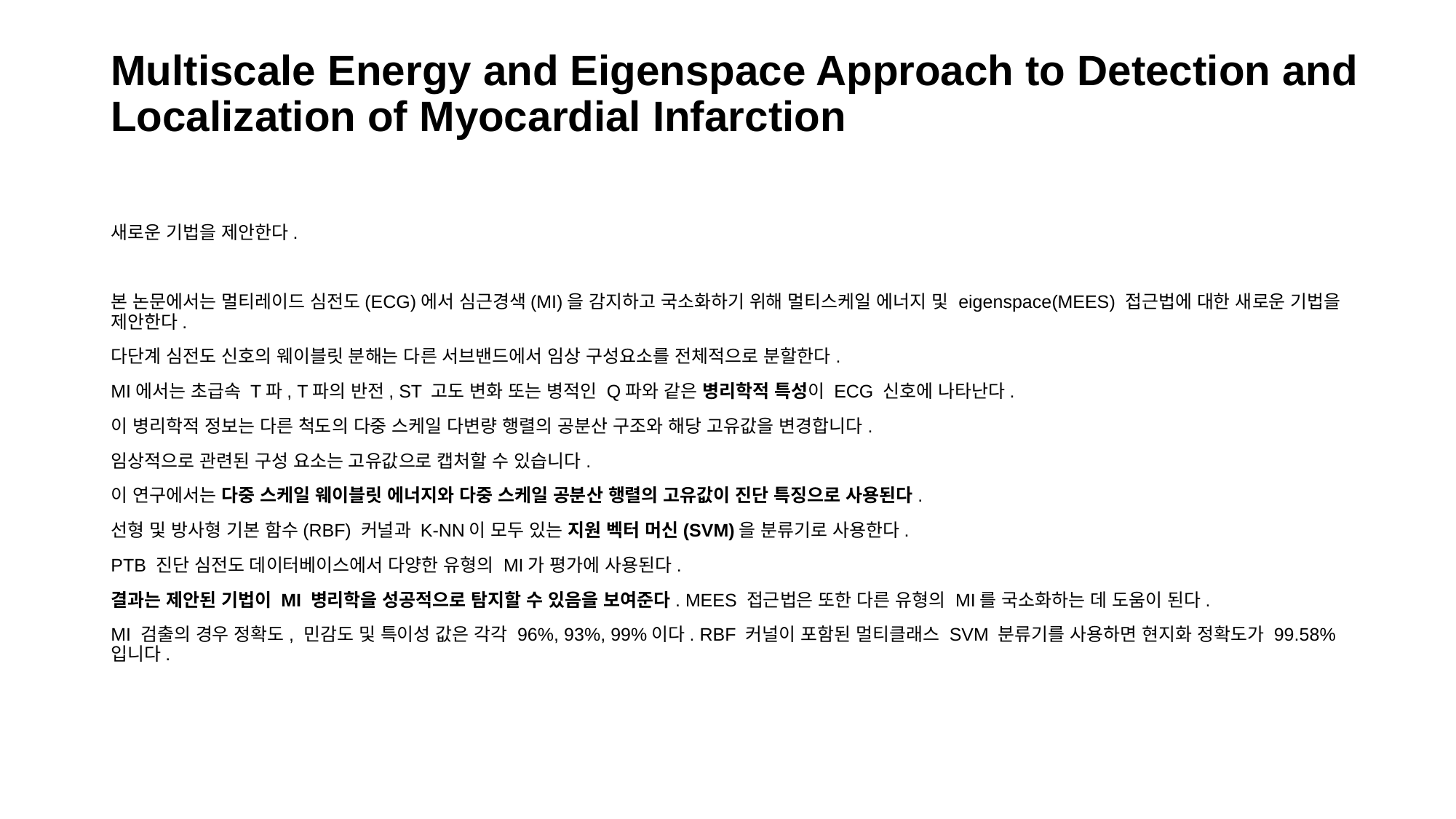

# Multiscale Energy and Eigenspace Approach to Detection and Localization of Myocardial Infarction
새로운 기법을 제안한다.

본 논문에서는 멀티레이드 심전도(ECG)에서 심근경색(MI)을 감지하고 국소화하기 위해 멀티스케일 에너지 및 eigenspace(MEES) 접근법에 대한 새로운 기법을 제안한다.
다단계 심전도 신호의 웨이블릿 분해는 다른 서브밴드에서 임상 구성요소를 전체적으로 분할한다.
MI에서는 초급속 T파, T파의 반전, ST 고도 변화 또는 병적인 Q파와 같은 병리학적 특성이 ECG 신호에 나타난다.
이 병리학적 정보는 다른 척도의 다중 스케일 다변량 행렬의 공분산 구조와 해당 고유값을 변경합니다.
임상적으로 관련된 구성 요소는 고유값으로 캡처할 수 있습니다.
이 연구에서는 다중 스케일 웨이블릿 에너지와 다중 스케일 공분산 행렬의 고유값이 진단 특징으로 사용된다.
선형 및 방사형 기본 함수(RBF) 커널과 K-NN이 모두 있는 지원 벡터 머신(SVM)을 분류기로 사용한다.
PTB 진단 심전도 데이터베이스에서 다양한 유형의 MI가 평가에 사용된다.
결과는 제안된 기법이 MI 병리학을 성공적으로 탐지할 수 있음을 보여준다. MEES 접근법은 또한 다른 유형의 MI를 국소화하는 데 도움이 된다.
MI 검출의 경우 정확도, 민감도 및 특이성 값은 각각 96%, 93%, 99%이다. RBF 커널이 포함된 멀티클래스 SVM 분류기를 사용하면 현지화 정확도가 99.58%입니다.